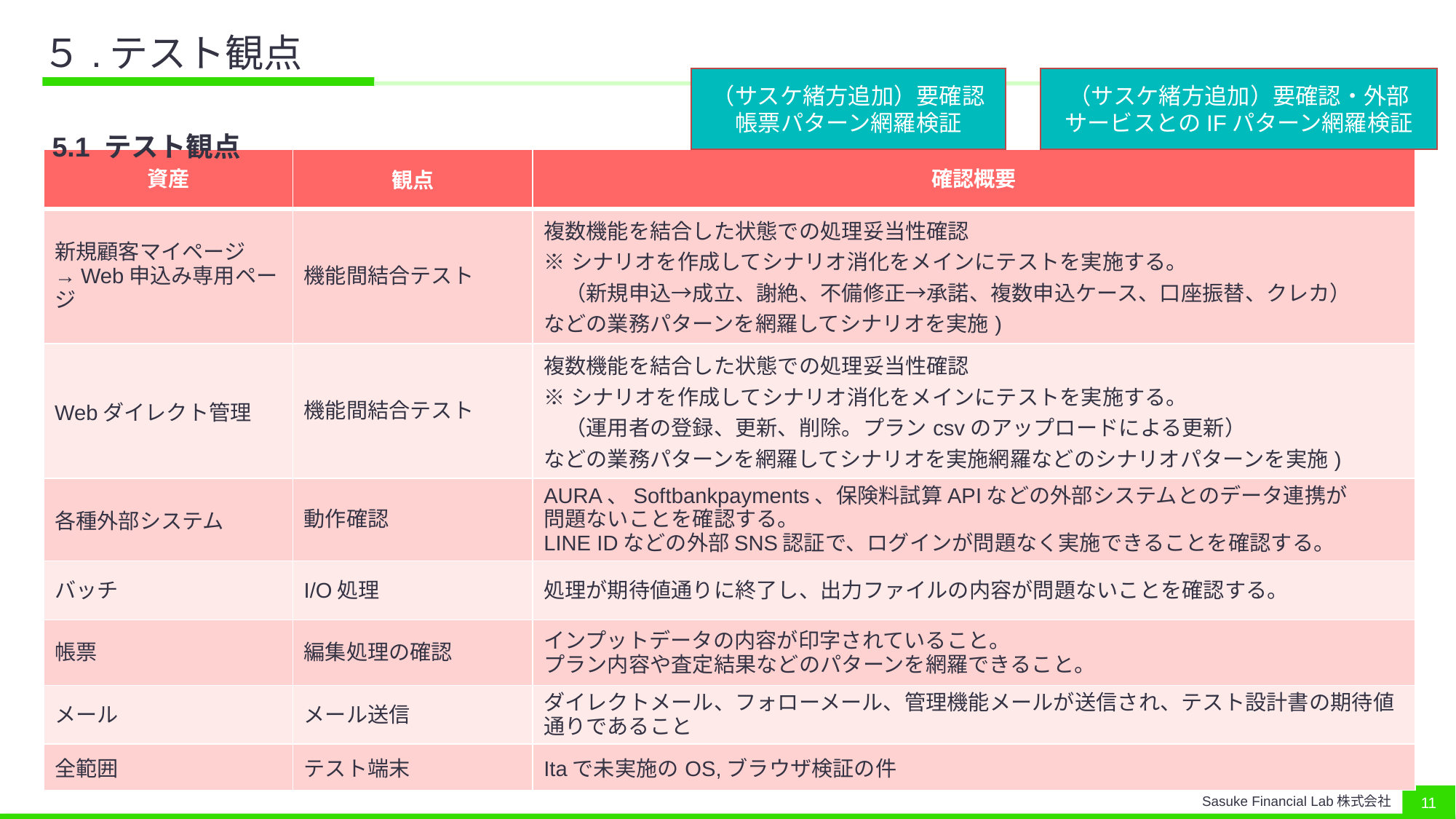

５.テスト観点
（サスケ緒方追加）要確認・外部サービスとのIFパターン網羅検証
（サスケ緒方追加）要確認
帳票パターン網羅検証
5.1 テスト観点
| 資産 | 観点 | 確認概要 |
| --- | --- | --- |
| 新規顧客マイページ　→Web申込み専用ページ | 機能間結合テスト | 複数機能を結合した状態での処理妥当性確認 ※シナリオを作成してシナリオ消化をメインにテストを実施する。 　（新規申込→成立、謝絶、不備修正→承諾、複数申込ケース、口座振替、クレカ） などの業務パターンを網羅してシナリオを実施) |
| Webダイレクト管理 | 機能間結合テスト | 複数機能を結合した状態での処理妥当性確認 ※シナリオを作成してシナリオ消化をメインにテストを実施する。 　（運用者の登録、更新、削除。プランcsvのアップロードによる更新） などの業務パターンを網羅してシナリオを実施網羅などのシナリオパターンを実施) |
| 各種外部システム | 動作確認 | AURA、Softbankpayments、保険料試算APIなどの外部システムとのデータ連携が 問題ないことを確認する。 LINE IDなどの外部SNS認証で、ログインが問題なく実施できることを確認する。 |
| バッチ | I/O処理 | 処理が期待値通りに終了し、出力ファイルの内容が問題ないことを確認する。 |
| 帳票 | 編集処理の確認 | インプットデータの内容が印字されていること。 プラン内容や査定結果などのパターンを網羅できること。 |
| メール | メール送信 | ダイレクトメール、フォローメール、管理機能メールが送信され、テスト設計書の期待値通りであること |
| 全範囲 | テスト端末 | Itaで未実施のOS,ブラウザ検証の件 |
11
Sasuke Financial Lab株式会社